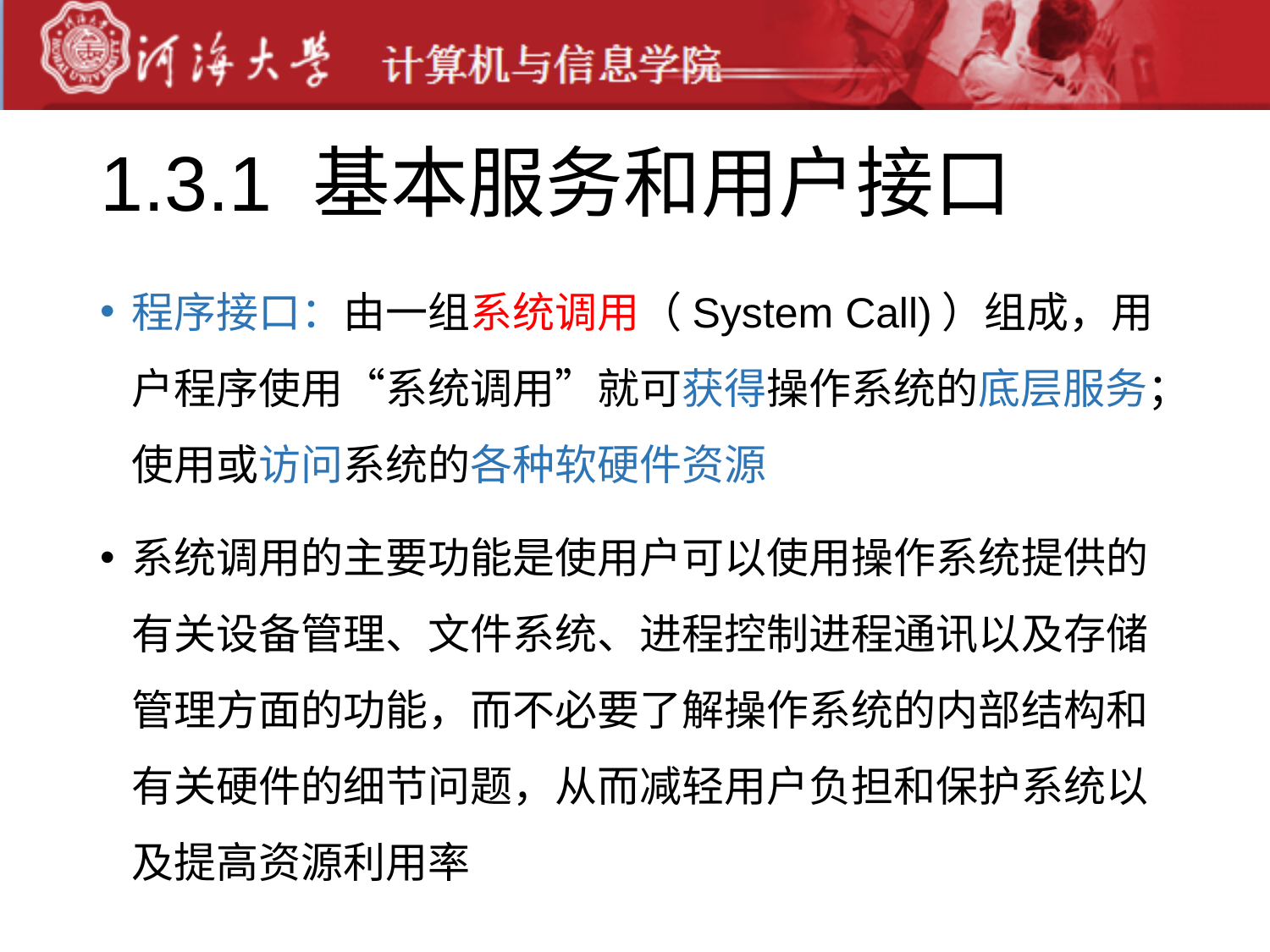

# 1.3.1 基本服务和用户接口
程序接口：由一组系统调用（System Call)）组成，用户程序使用“系统调用”就可获得操作系统的底层服务；使用或访问系统的各种软硬件资源
系统调用的主要功能是使用户可以使用操作系统提供的有关设备管理、文件系统、进程控制进程通讯以及存储管理方面的功能，而不必要了解操作系统的内部结构和有关硬件的细节问题，从而减轻用户负担和保护系统以及提高资源利用率